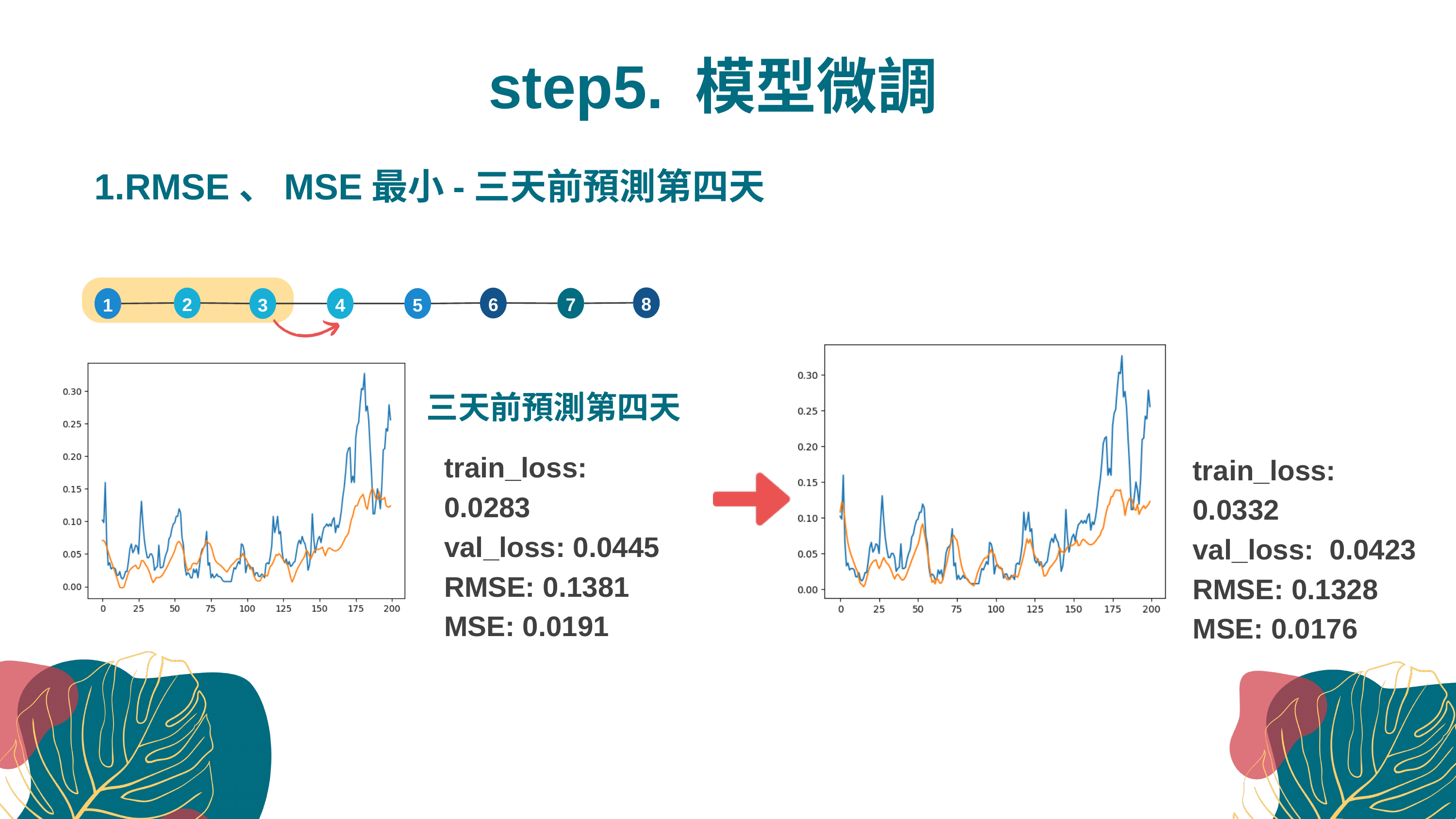

step5. 模型微調
1.RMSE、MSE最小-三天前預測第四天

8

2

6

7

1

3

4

5

三天前預測第四天
train_loss: 0.0283
val_loss: 0.0445
RMSE: 0.1381
MSE: 0.0191
train_loss: 0.0332
val_loss:  0.0423
RMSE: 0.1328
MSE: 0.0176